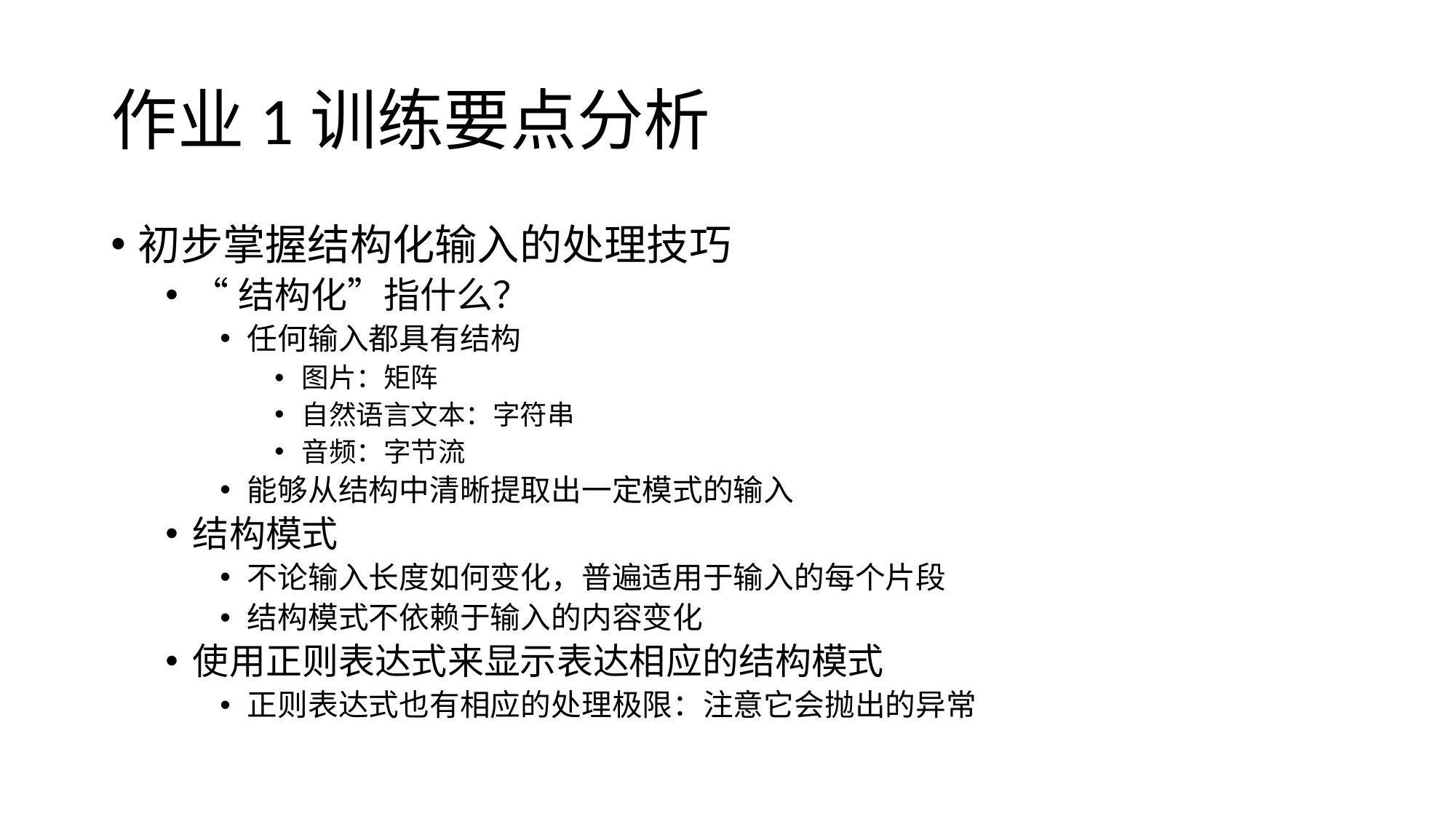

# 作业1训练要点分析
初步掌握结构化输入的处理技巧
“结构化”指什么？
任何输入都具有结构
图片：矩阵
自然语言文本：字符串
音频：字节流
能够从结构中清晰提取出一定模式的输入
结构模式
不论输入长度如何变化，普遍适用于输入的每个片段
结构模式不依赖于输入的内容变化
使用正则表达式来显示表达相应的结构模式
正则表达式也有相应的处理极限：注意它会抛出的异常